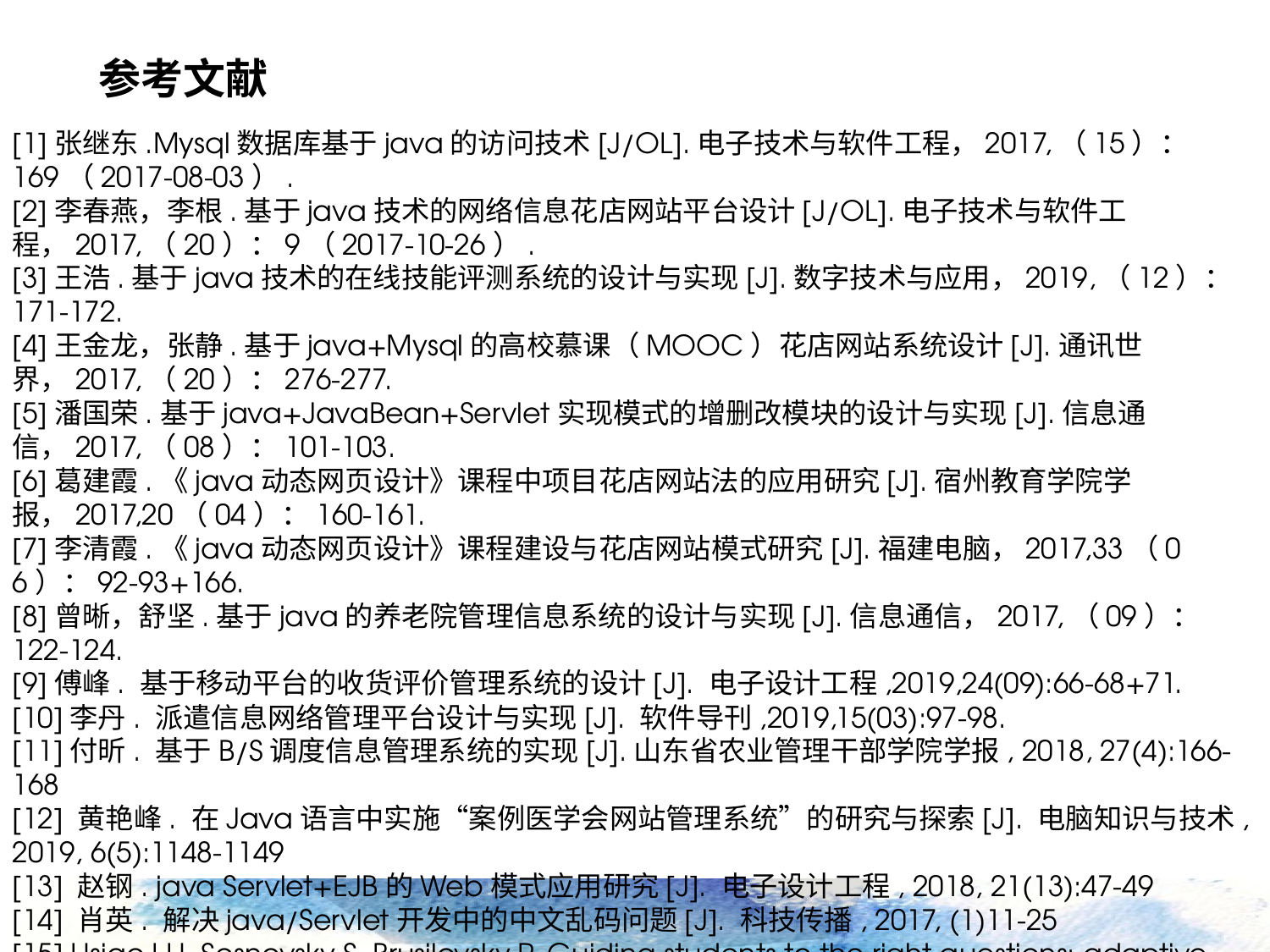

参考文献
[1]张继东.Mysql数据库基于java的访问技术[J/OL].电子技术与软件工程，2017,（15）：169（2017-08-03）.
[2]李春燕，李根.基于java技术的网络信息花店网站平台设计[J/OL].电子技术与软件工程，2017,（20）：9（2017-10-26）.
[3]王浩.基于java技术的在线技能评测系统的设计与实现[J].数字技术与应用，2019,（12）：171-172.
[4]王金龙，张静.基于java+Mysql的高校慕课（MOOC）花店网站系统设计[J].通讯世界，2017,（20）：276-277.
[5]潘国荣.基于java+JavaBean+Servlet实现模式的增删改模块的设计与实现[J].信息通信，2017,（08）：101-103.
[6]葛建霞.《java动态网页设计》课程中项目花店网站法的应用研究[J].宿州教育学院学报，2017,20（04）：160-161.
[7]李清霞.《java动态网页设计》课程建设与花店网站模式研究[J].福建电脑，2017,33（06）：92-93+166.
[8]曾晰，舒坚.基于java的养老院管理信息系统的设计与实现[J].信息通信，2017,（09）：122-124.
[9]傅峰. 基于移动平台的收货评价管理系统的设计[J]. 电子设计工程,2019,24(09):66-68+71.
[10]李丹. 派遣信息网络管理平台设计与实现[J]. 软件导刊,2019,15(03):97-98.
[11]付昕. 基于B/S调度信息管理系统的实现[J].山东省农业管理干部学院学报, 2018, 27(4):166-168
[12] 黄艳峰. 在Java语言中实施“案例医学会网站管理系统”的研究与探索[J]. 电脑知识与技术, 2019, 6(5):1148-1149
[13] 赵钢. java Servlet+EJB的Web模式应用研究[J]. 电子设计工程, 2018, 21(13):47-49
[14] 肖英. 解决java/Servlet开发中的中文乱码问题[J]. 科技传播, 2017, (1)11-25
[15] Hsiao I H, Sosnovsky S, Brusilovsky P. Guiding students to the right questions: adaptive navigation support in an e-learning system for Java programming[J]. Journal of Computer Assisted Learning, 2019, 26(4):270-283.